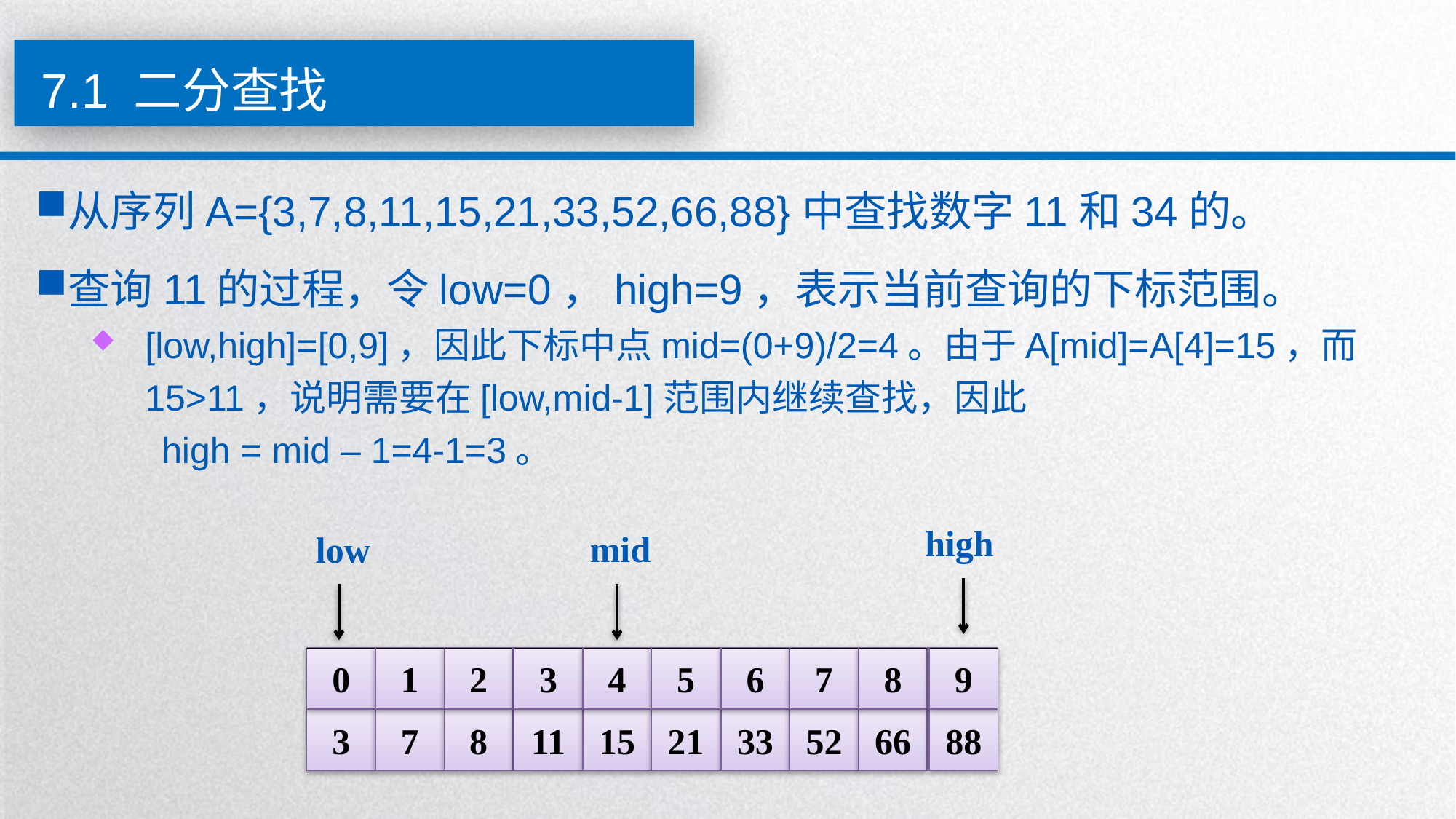

7.1 二分查找
从序列A={3,7,8,11,15,21,33,52,66,88}中查找数字11和34的。
查询11的过程，令low=0，high=9，表示当前查询的下标范围。
[low,high]=[0,9]，因此下标中点mid=(0+9)/2=4。由于A[mid]=A[4]=15，而15>11，说明需要在[low,mid-1]范围内继续查找，因此
       high = mid – 1=4-1=3。
high
mid
low
0
1
2
3
4
5
6
7
8
9
3
7
8
11
15
21
33
52
66
88